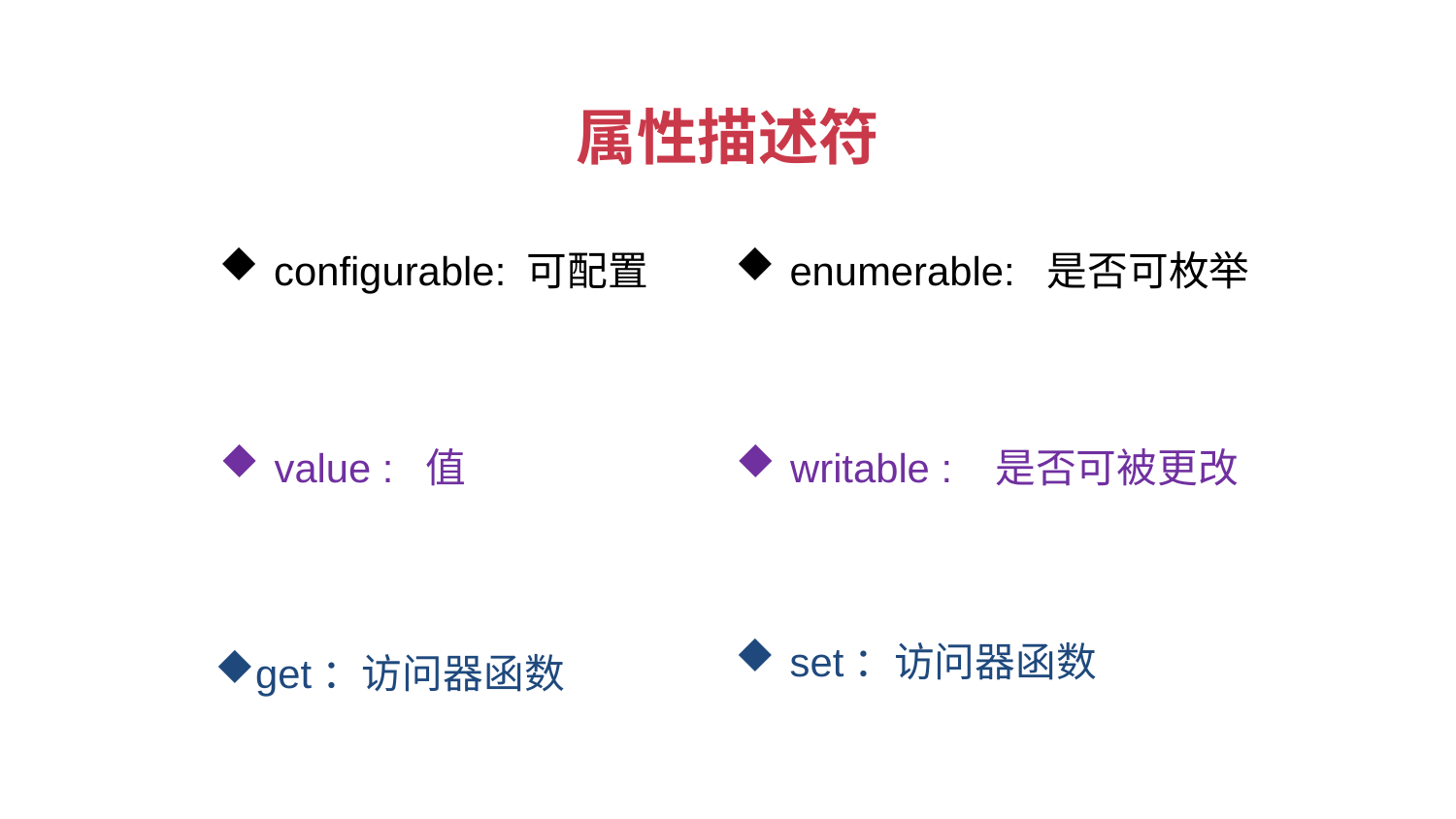

属性描述符
configurable: 可配置
enumerable:  是否可枚举
value :  值
writable :   是否可被更改
set：访问器函数
get：访问器函数